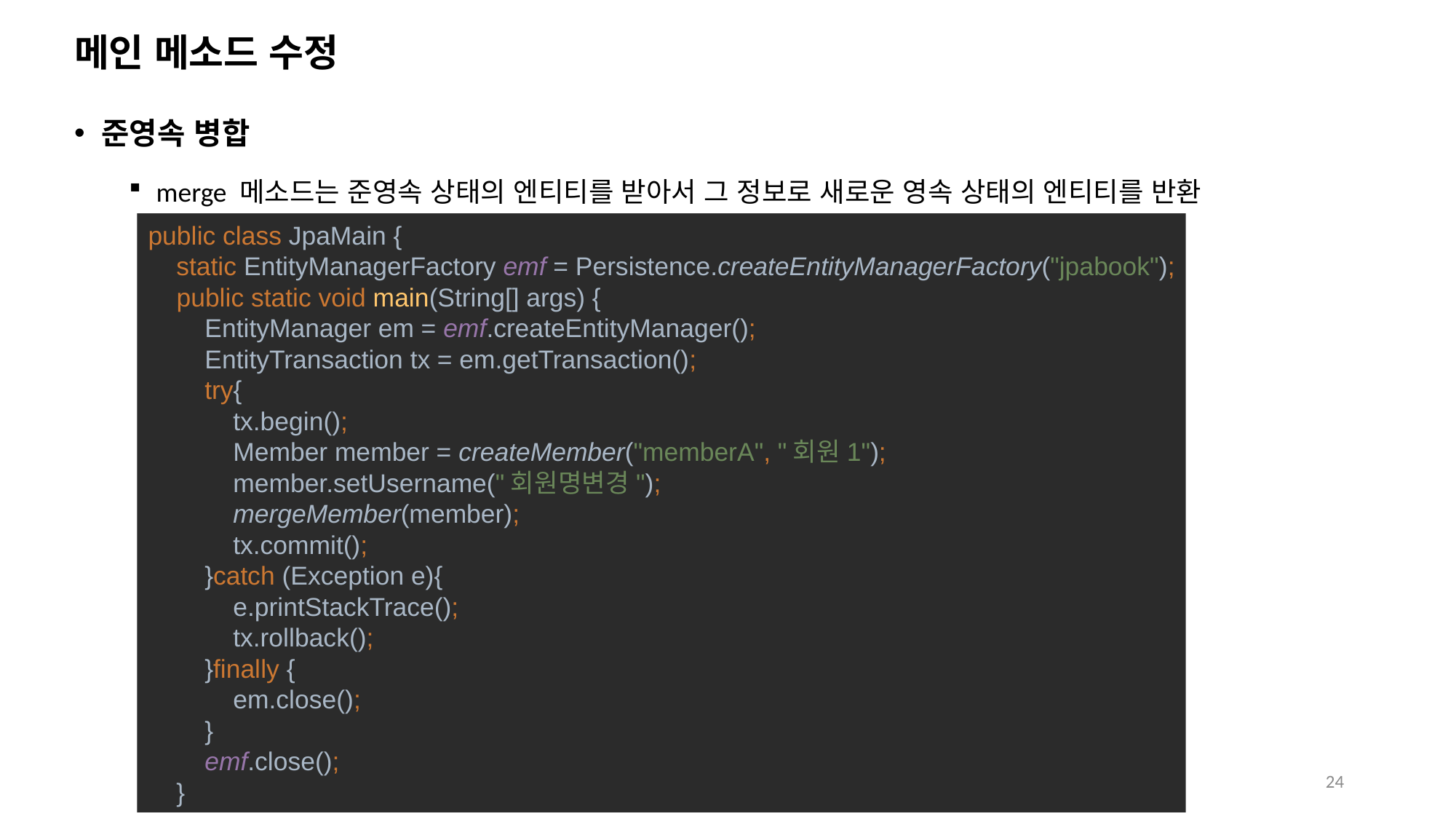

# 메인 메소드 수정
준영속 병합
merge 메소드는 준영속 상태의 엔티티를 받아서 그 정보로 새로운 영속 상태의 엔티티를 반환

public class JpaMain {
    static EntityManagerFactory emf = Persistence.createEntityManagerFactory("jpabook");
    public static void main(String[] args) {
        EntityManager em = emf.createEntityManager();
        EntityTransaction tx = em.getTransaction();
        try{
            tx.begin();
            Member member = createMember("memberA", "회원1");
            member.setUsername("회원명변경");
            mergeMember(member);
            tx.commit();
        }catch (Exception e){
            e.printStackTrace();
            tx.rollback();
        }finally {
            em.close();
        }
        emf.close();
    }
24